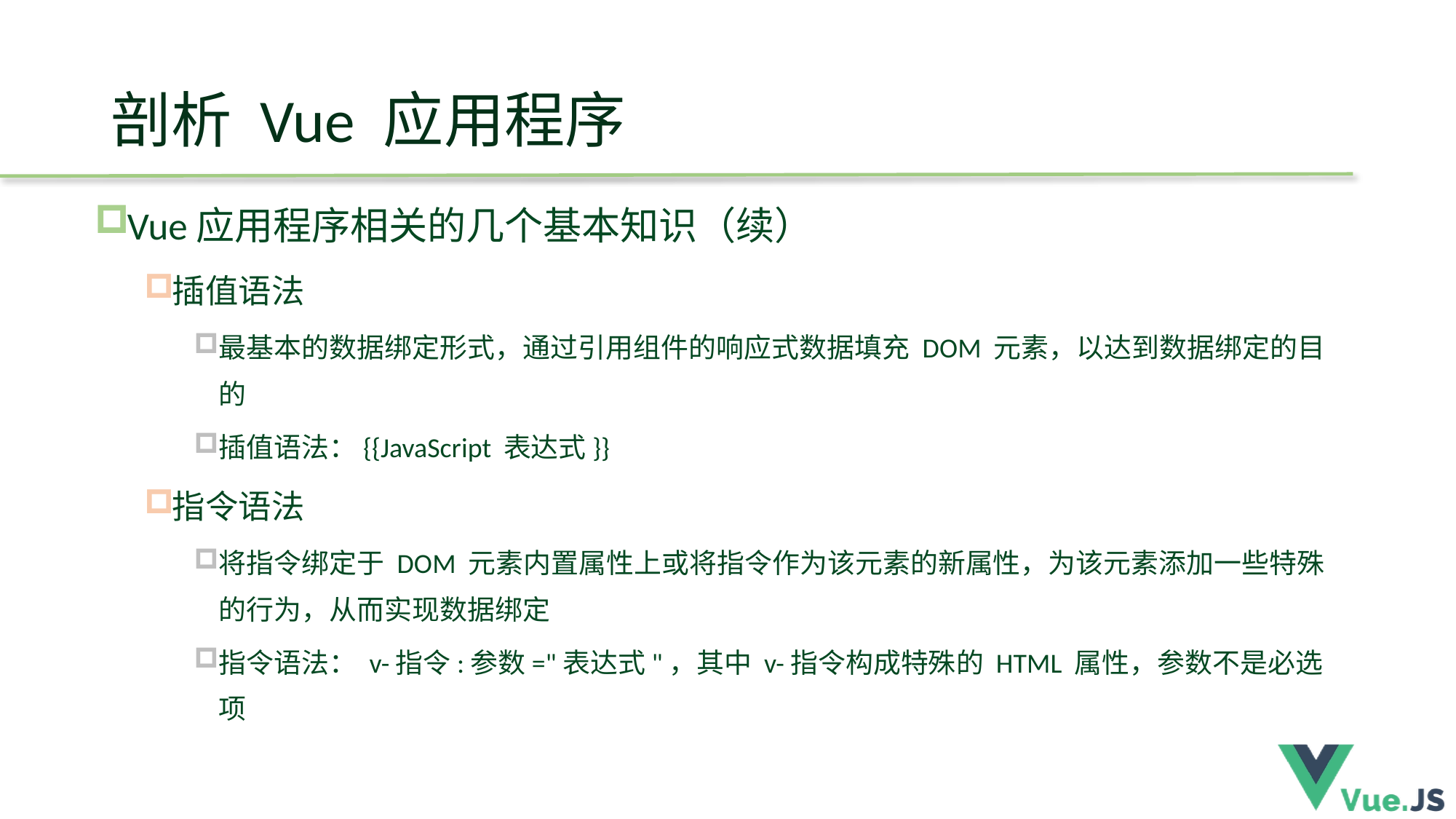

# 剖析 Vue 应用程序
Vue应用程序相关的几个基本知识（续）
插值语法
最基本的数据绑定形式，通过引用组件的响应式数据填充 DOM 元素，以达到数据绑定的目的
插值语法：{{JavaScript 表达式}}
指令语法
将指令绑定于 DOM 元素内置属性上或将指令作为该元素的新属性，为该元素添加一些特殊的行为，从而实现数据绑定
指令语法： v-指令:参数="表达式"，其中 v-指令构成特殊的 HTML 属性，参数不是必选项